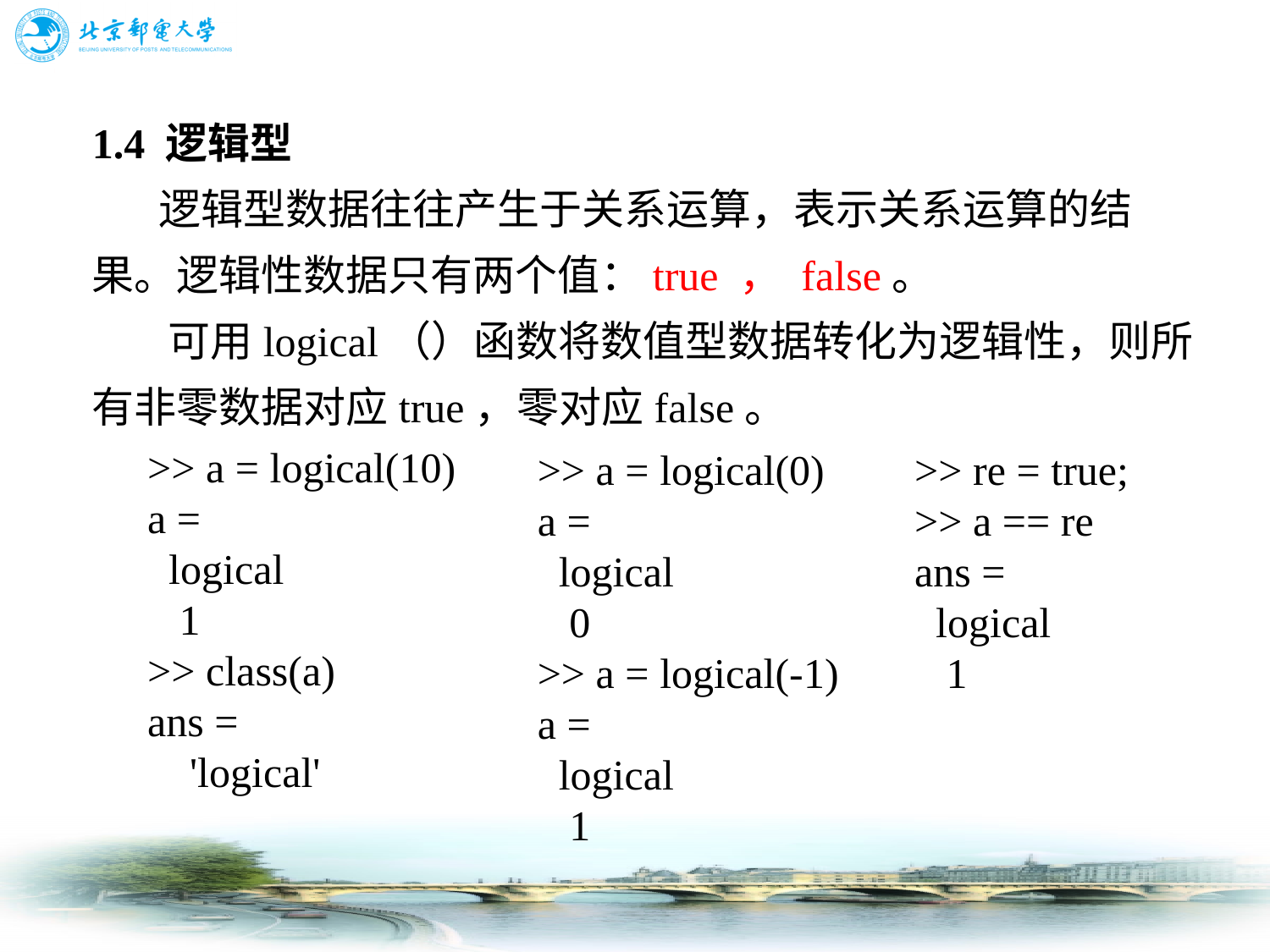

# 1.4 逻辑型 逻辑型数据往往产生于关系运算，表示关系运算的结果。逻辑性数据只有两个值：true ， false。 可用logical（）函数将数值型数据转化为逻辑性，则所有非零数据对应true，零对应false。
>> a = logical(10)
a =
  logical
   1
>> class(a)
ans =
    'logical'
>> a = logical(0)
a =
  logical
   0
>> a = logical(-1)
a =
  logical
   1
>> re = true;
>> a == re
ans =
  logical
   1